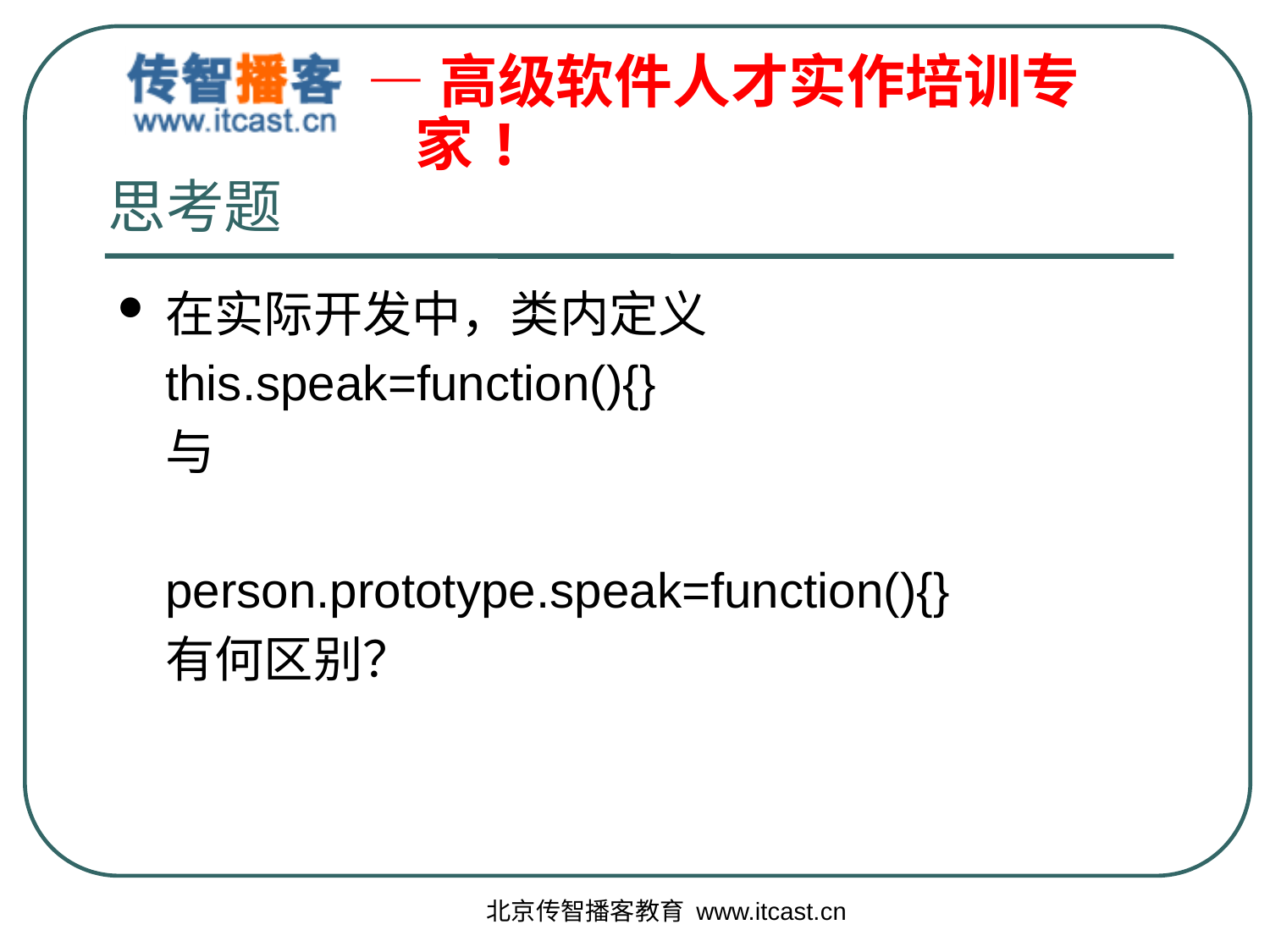

# 思考题
在实际开发中，类内定义
	this.speak=function(){}
	与

	person.prototype.speak=function(){}
	有何区别？
北京传智播客教育 www.itcast.cn